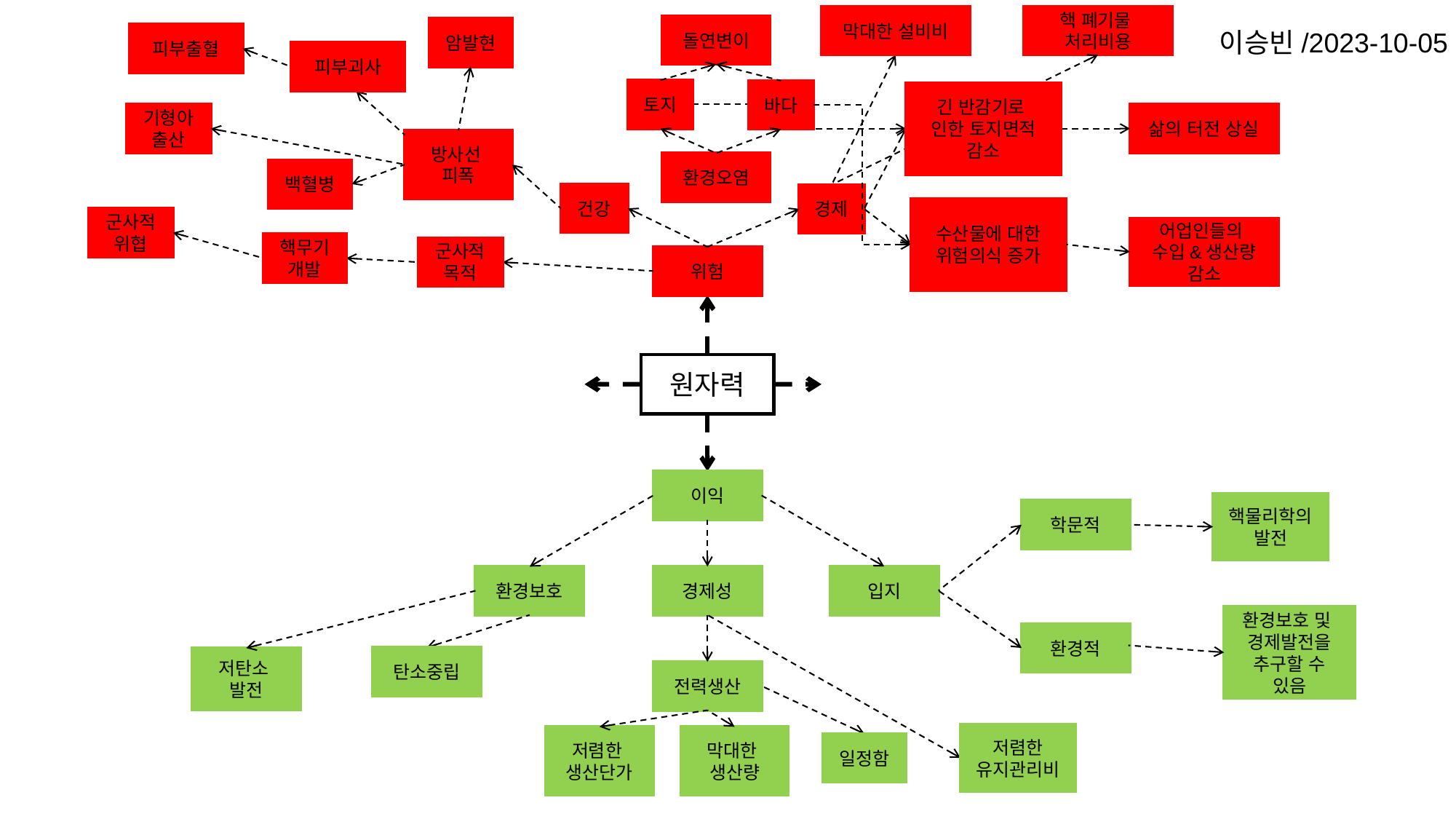

막대한 설비비
핵 폐기물
처리비용
돌연변이
암발현
이승빈/2023-10-05
피부출혈
피부괴사
토지
바다
긴 반감기로
인한 토지면적
감소
기형아 출산
삶의 터전 상실
방사선
피폭
환경오염
백혈병
건강
경제
수산물에 대한 위험의식 증가
군사적 위협
어업인들의
수입&생산량 감소
핵무기 개발
군사적 목적
위험
원자력
이익
핵물리학의 발전
학문적
입지
환경보호
경제성
환경보호 및
경제발전을 추구할 수 있음
환경적
탄소중립
저탄소
발전
전력생산
저렴한
유지관리비
저렴한
생산단가
막대한
생산량
일정함